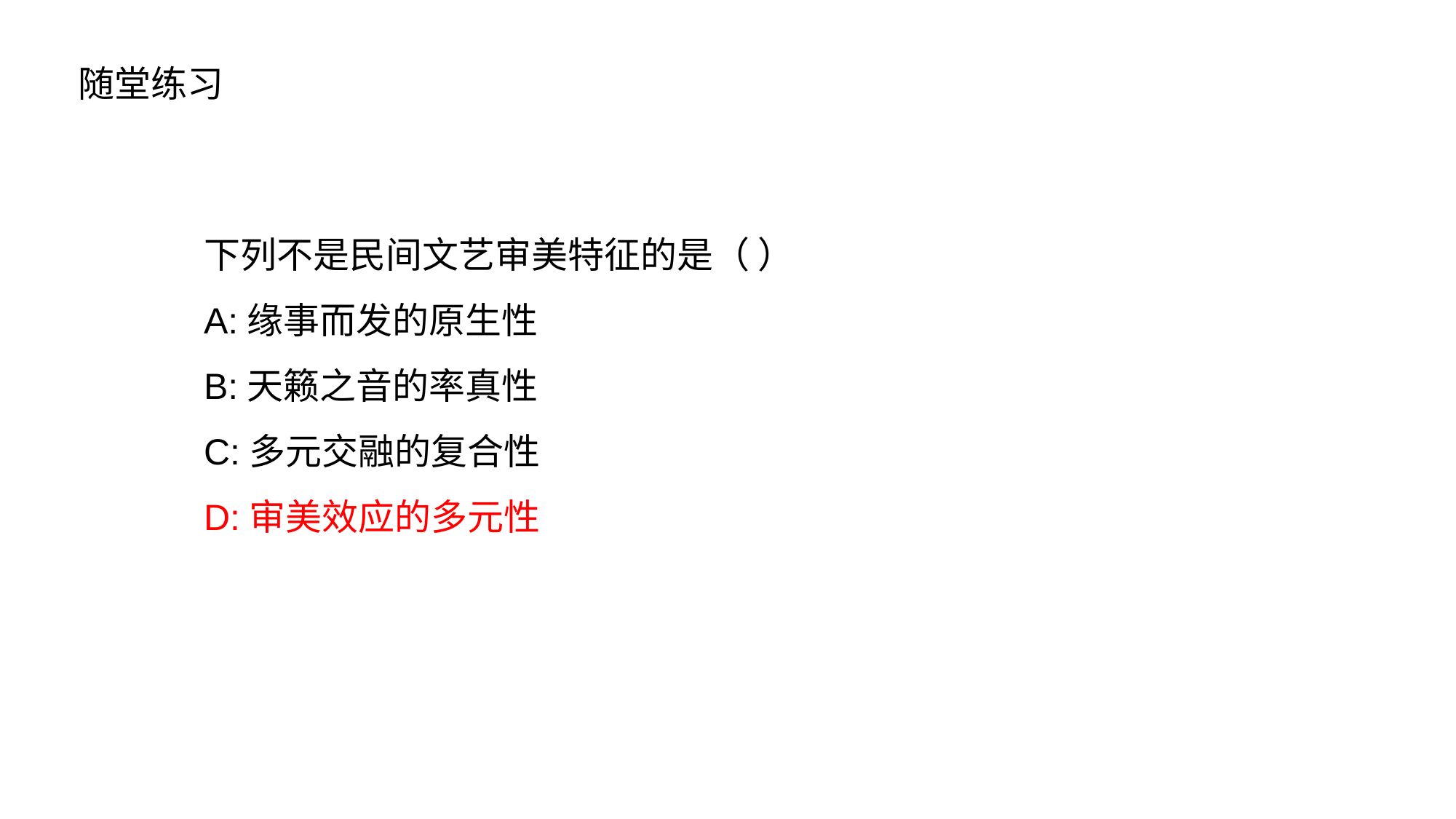

随堂练习
下列不是民间文艺审美特征的是（ ）
A:缘事而发的原生性
B:天籁之音的率真性
C:多元交融的复合性
D:审美效应的多元性